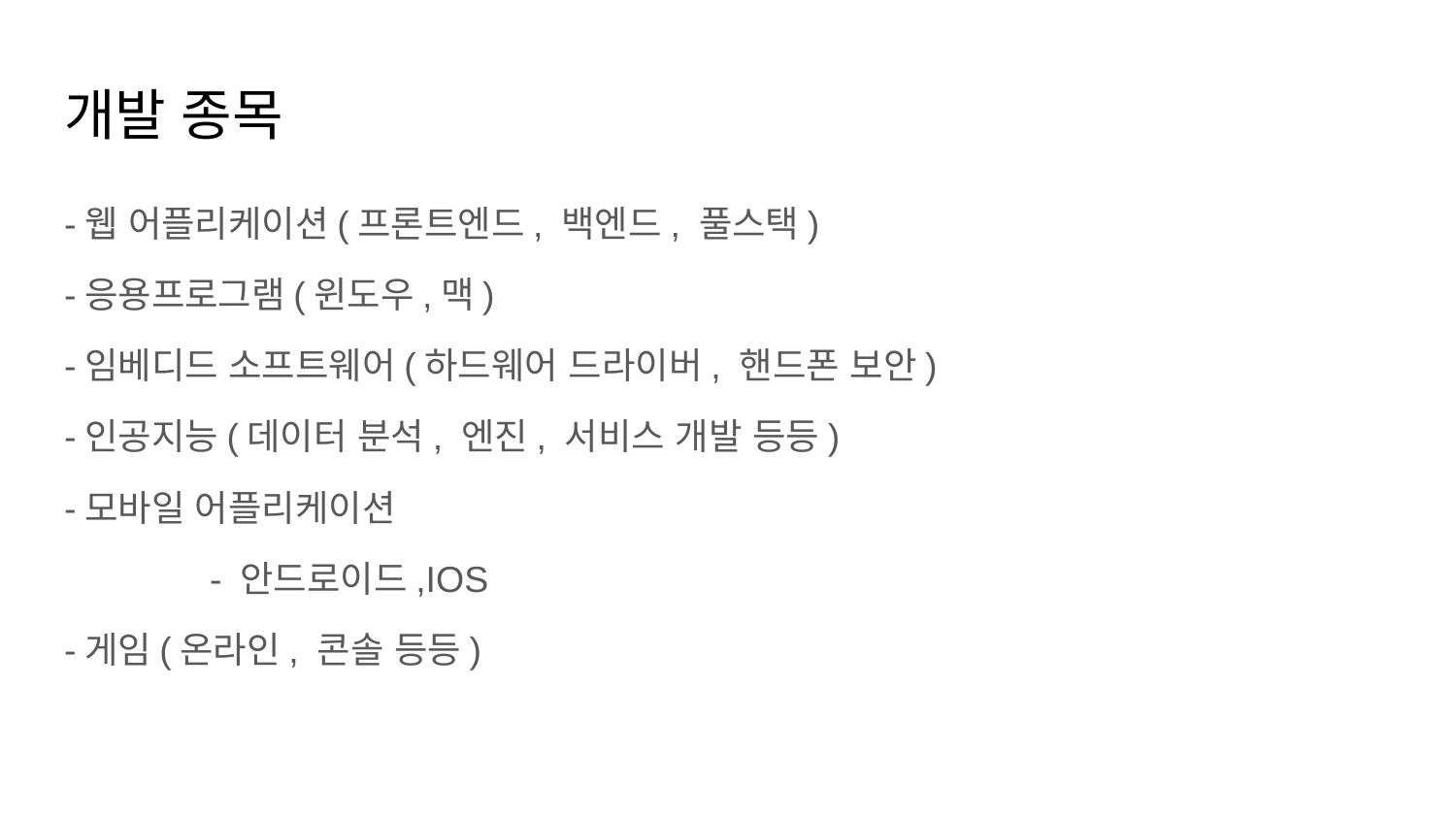

# 개발 종목
-웹 어플리케이션(프론트엔드, 백엔드, 풀스택)
-응용프로그램(윈도우,맥)
-임베디드 소프트웨어(하드웨어 드라이버, 핸드폰 보안)
-인공지능(데이터 분석, 엔진, 서비스 개발 등등)
-모바일 어플리케이션
	- 안드로이드,IOS
-게임(온라인, 콘솔 등등)